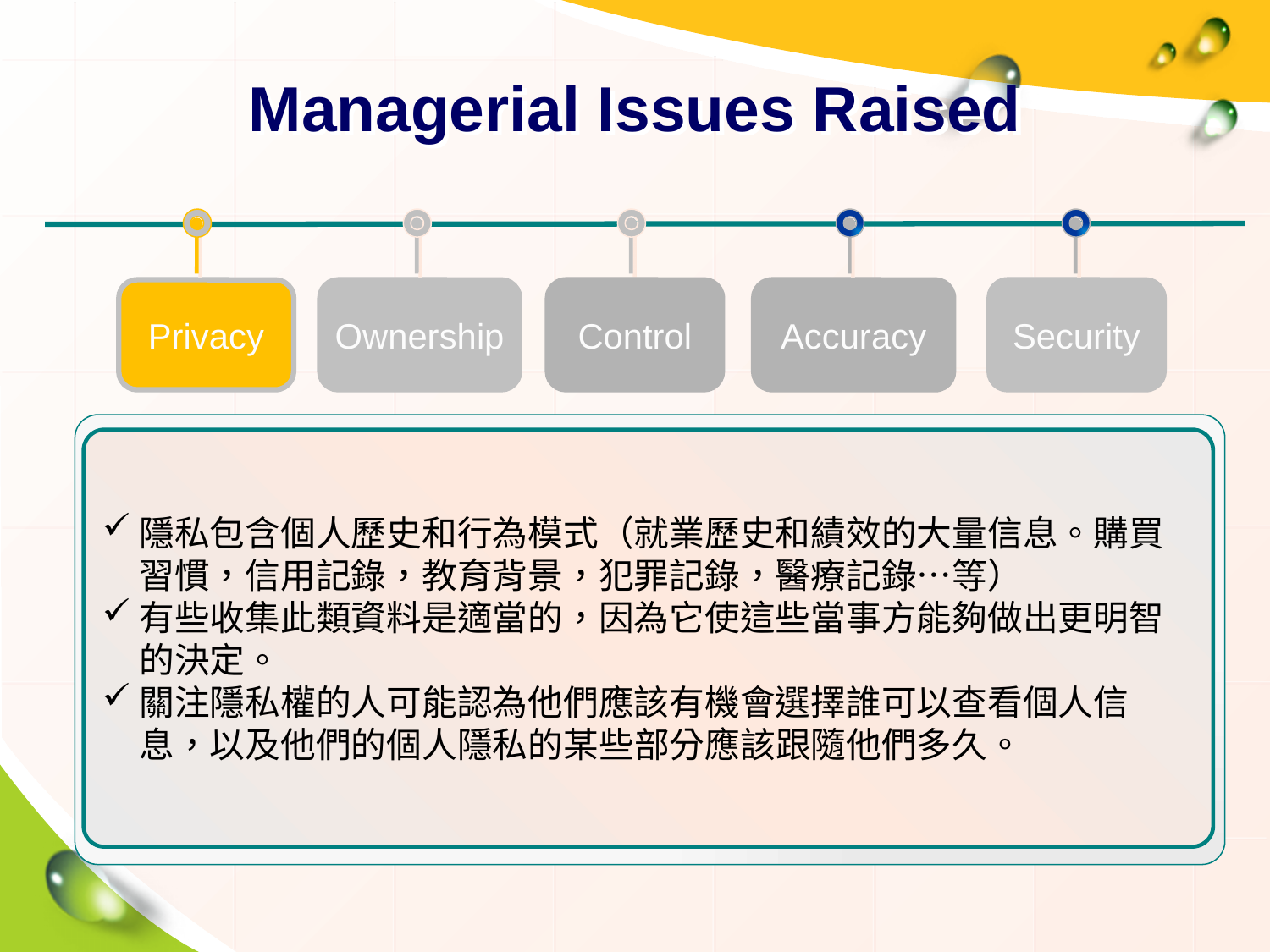

# Managerial Issues Raised

Accuracy
Security
Privacy
Ownership
Control

隱私包含個人歷史和行為模式（就業歷史和績效的大量信息。購買習慣，信用記錄，教育背景，犯罪記錄，醫療記錄…等）
有些收集此類資料是適當的，因為它使這些當事方能夠做出更明智的決定。
關注隱私權的人可能認為他們應該有機會選擇誰可以查看個人信息，以及他們的個人隱私的某些部分應該跟隨他們多久。